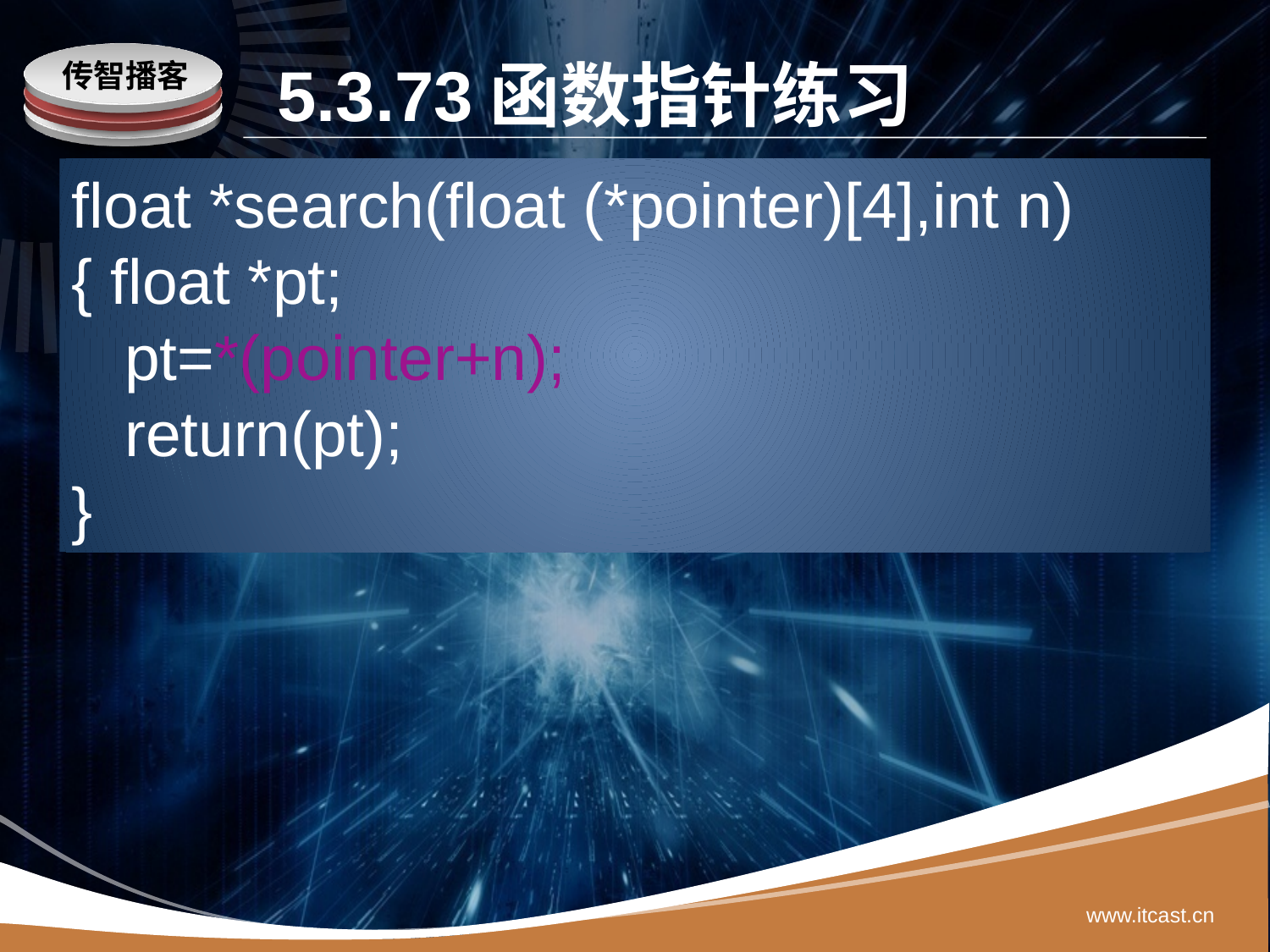

# 5.3.73函数指针练习
float *search(float (*pointer)[4],int n)
{ float *pt;
   pt=*(pointer+n);
   return(pt);
}
www.itcast.cn